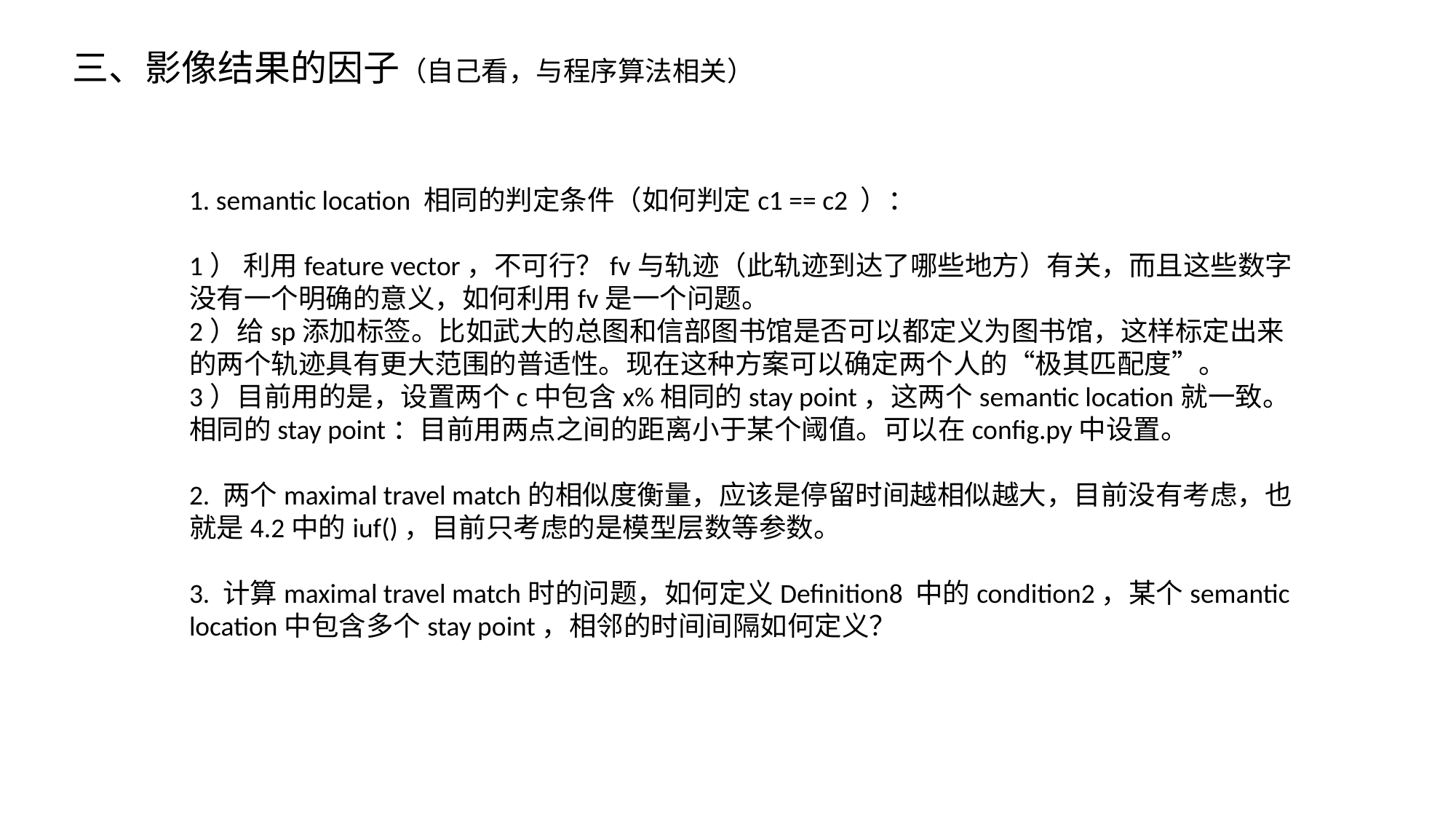

三、影像结果的因子（自己看，与程序算法相关）
1. semantic location 相同的判定条件（如何判定c1 == c2 ）：

1） 利用feature vector，不可行？fv与轨迹（此轨迹到达了哪些地方）有关，而且这些数字没有一个明确的意义，如何利用fv是一个问题。
2）给sp添加标签。比如武大的总图和信部图书馆是否可以都定义为图书馆，这样标定出来的两个轨迹具有更大范围的普适性。现在这种方案可以确定两个人的“极其匹配度”。
3）目前用的是，设置两个c中包含x%相同的stay point，这两个semantic location就一致。
相同的stay point：目前用两点之间的距离小于某个阈值。可以在config.py中设置。

2. 两个maximal travel match的相似度衡量，应该是停留时间越相似越大，目前没有考虑，也就是4.2中的iuf()，目前只考虑的是模型层数等参数。

3. 计算maximal travel match时的问题，如何定义Definition8 中的condition2，某个semantic location中包含多个stay point，相邻的时间间隔如何定义？